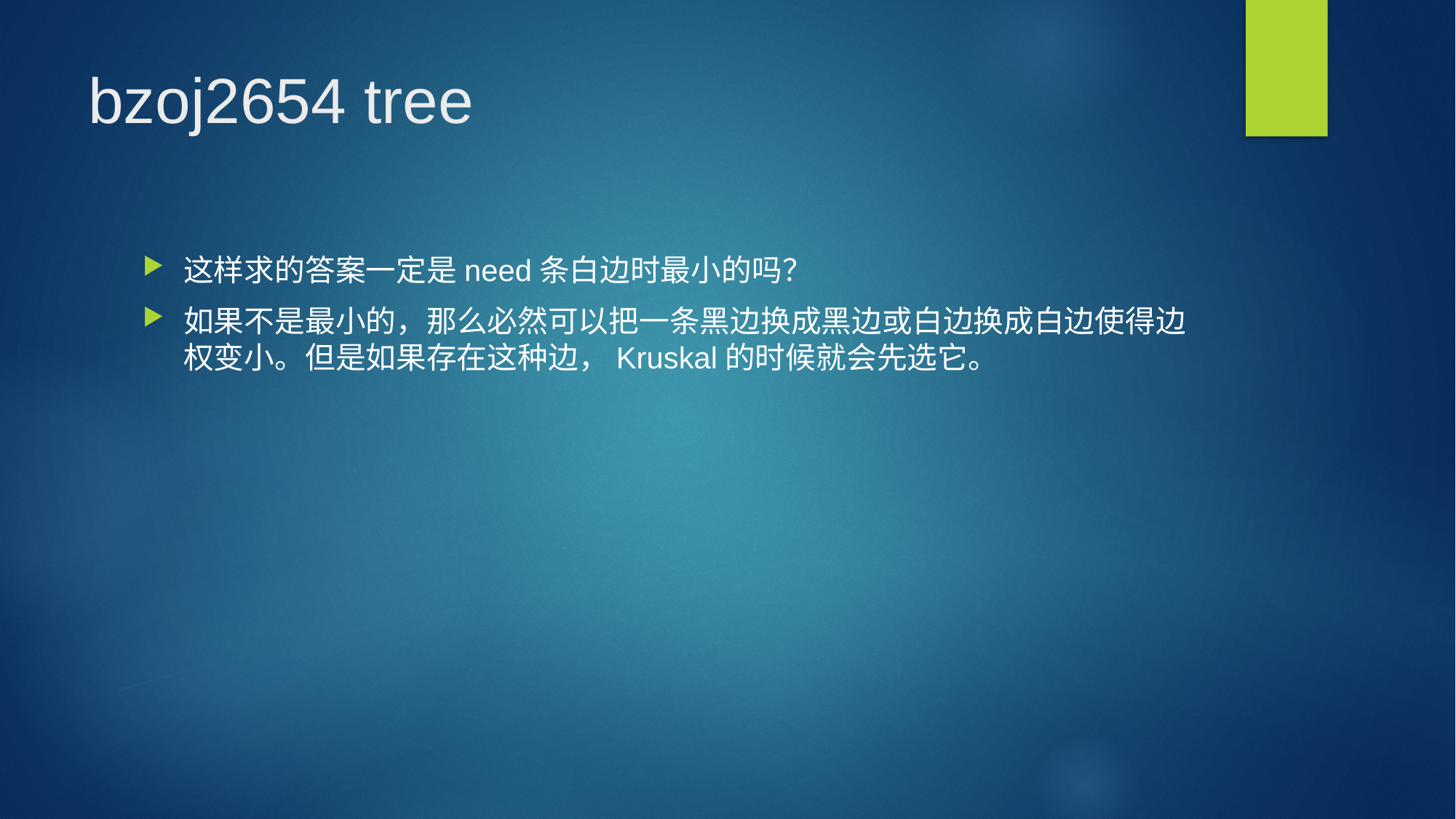

# bzoj2654 tree
这样求的答案一定是need条白边时最小的吗？
如果不是最小的，那么必然可以把一条黑边换成黑边或白边换成白边使得边权变小。但是如果存在这种边，Kruskal的时候就会先选它。